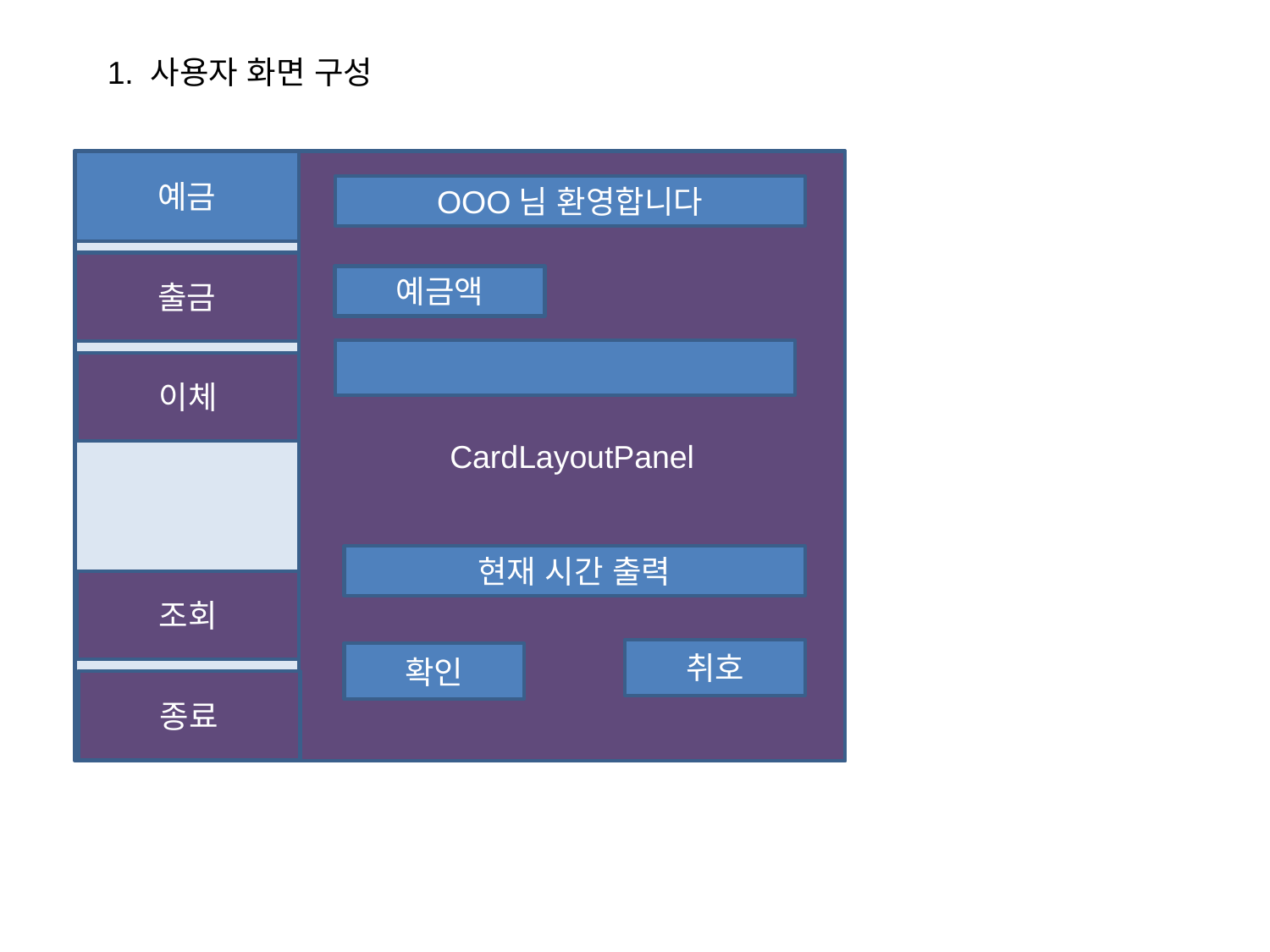

1. 사용자 화면 구성

예금
CardLayoutPanel
출금
OOO님 환영합니다
예금액

이체
현재 시간 출력
조회
취호
확인
종료